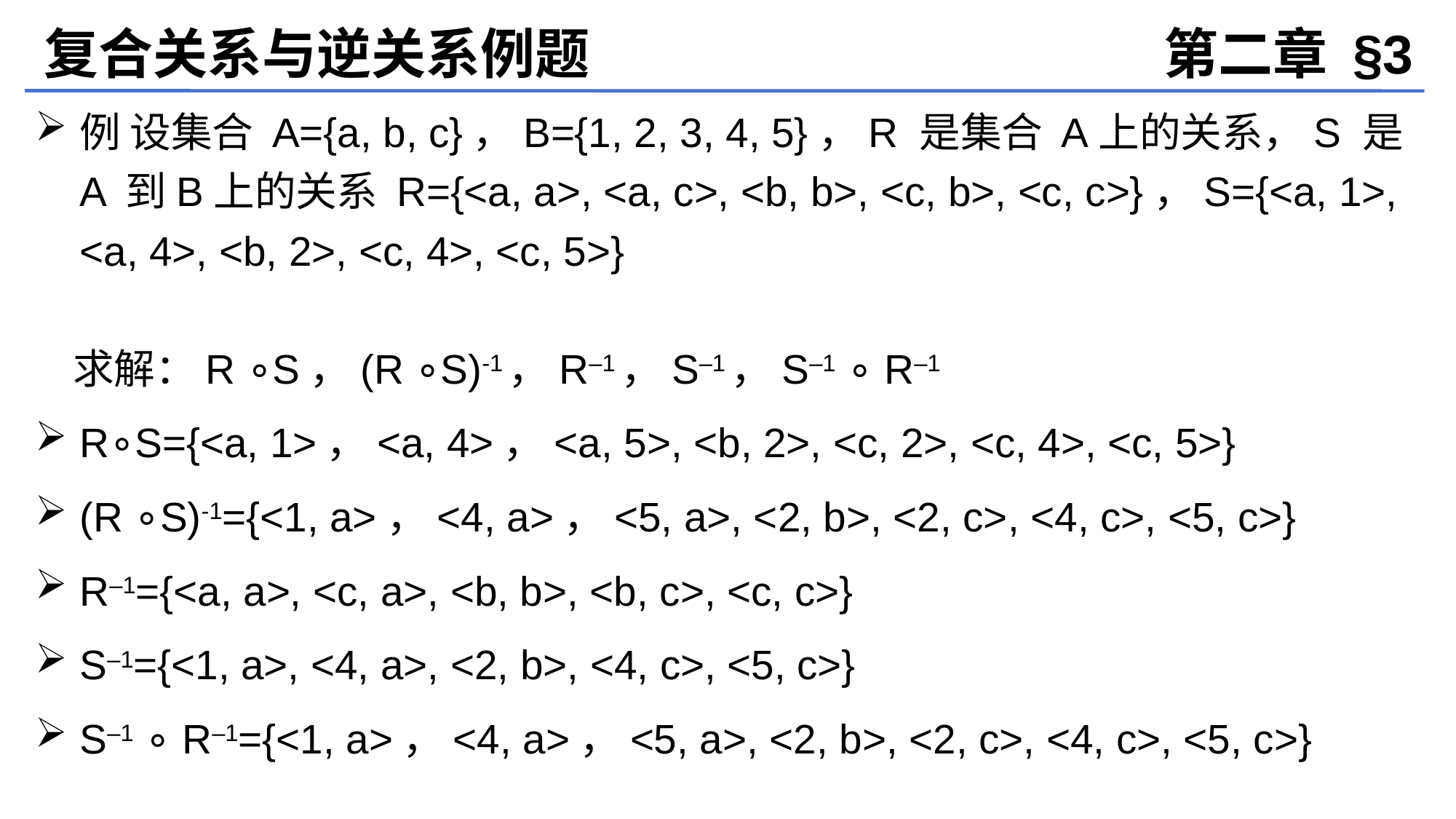

复合关系与逆关系例题
第二章 §3
例 设集合 A={a, b, c}，B={1, 2, 3, 4, 5}，R 是集合 A上的关系，S 是A 到B上的关系 R={<a, a>, <a, c>, <b, b>, <c, b>, <c, c>}，S={<a, 1>, <a, 4>, <b, 2>, <c, 4>, <c, 5>}

   求解：R ∘S，(R ∘S)-1，R–1，S–1，S–1 ∘ R–1
R∘S={<a, 1>，<a, 4>，<a, 5>, <b, 2>, <c, 2>, <c, 4>, <c, 5>}
(R ∘S)-1={<1, a>，<4, a>，<5, a>, <2, b>, <2, c>, <4, c>, <5, c>}
R–1={<a, a>, <c, a>, <b, b>, <b, c>, <c, c>}
S–1={<1, a>, <4, a>, <2, b>, <4, c>, <5, c>}
S–1 ∘ R–1={<1, a>，<4, a>，<5, a>, <2, b>, <2, c>, <4, c>, <5, c>}